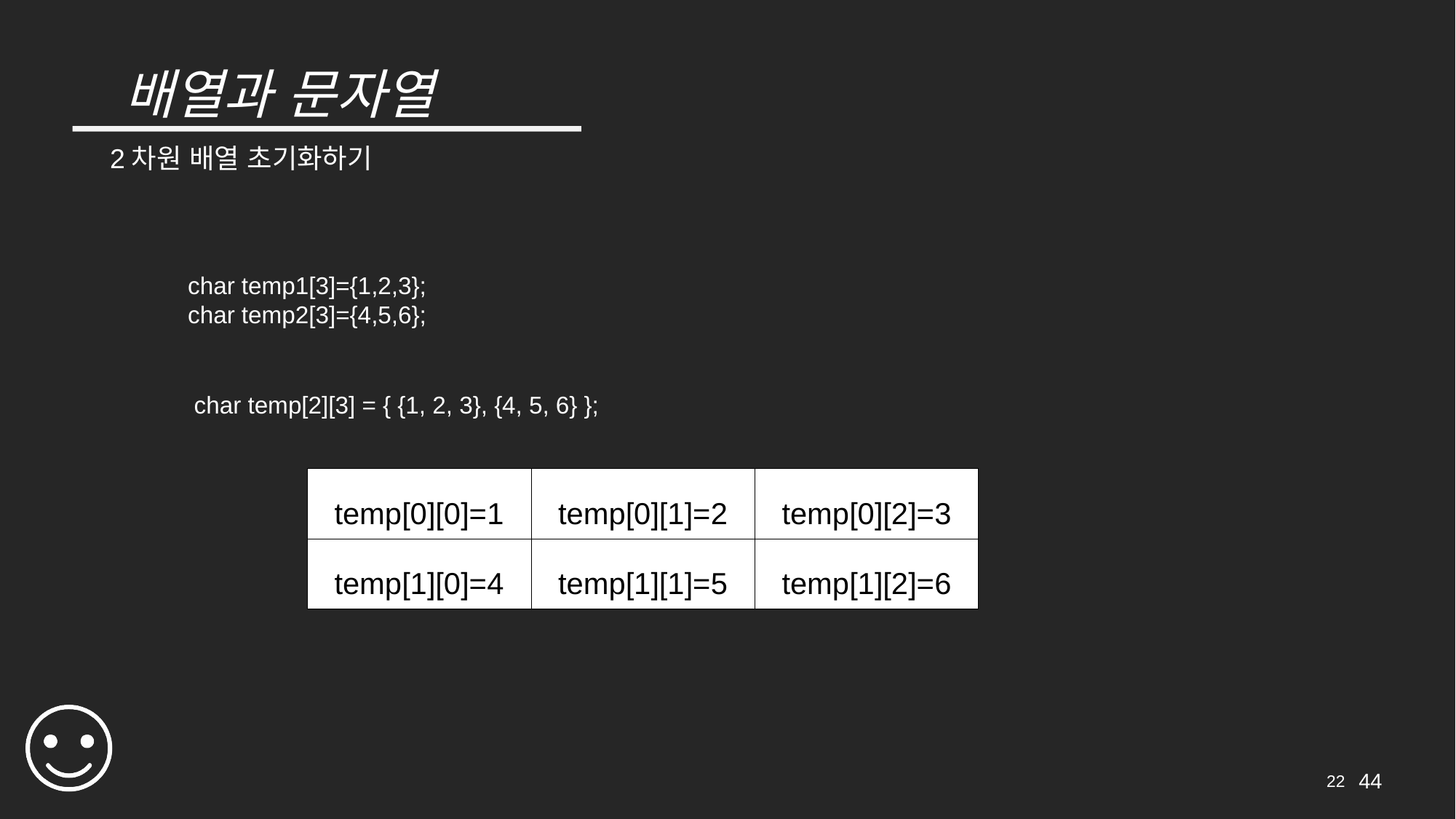

# 배열과 문자열

2차원 배열 초기화하기
char temp1[3]={1,2,3};
char temp2[3]={4,5,6};
char temp[2][3] = { {1, 2, 3}, {4, 5, 6} };
| temp[0][0]=1 | temp[0][1]=2 | temp[0][2]=3 |
| --- | --- | --- |
| temp[1][0]=4 | temp[1][1]=5 | temp[1][2]=6 |
22